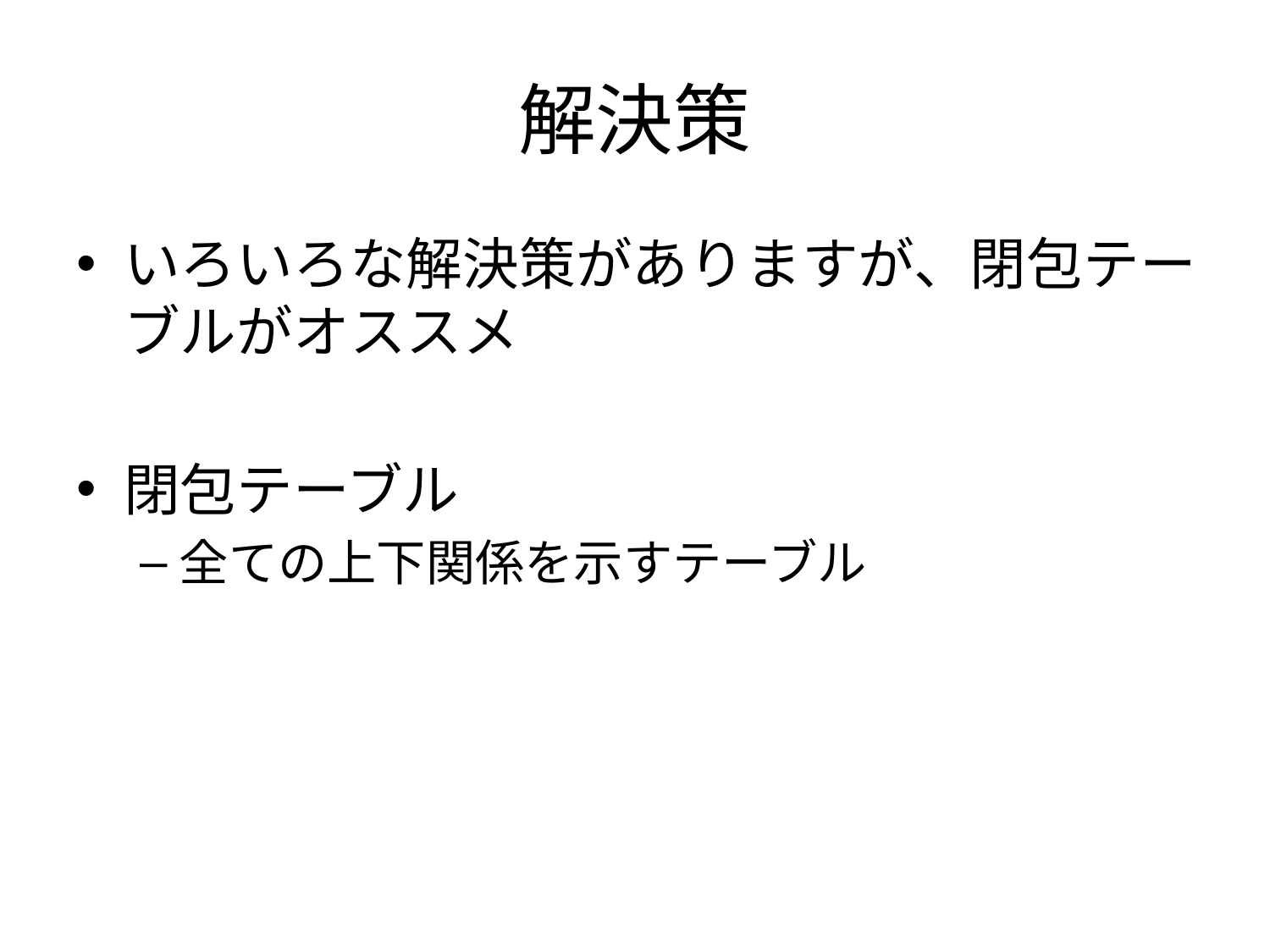

# 解決策
いろいろな解決策がありますが、閉包テーブルがオススメ

閉包テーブル
全ての上下関係を示すテーブル